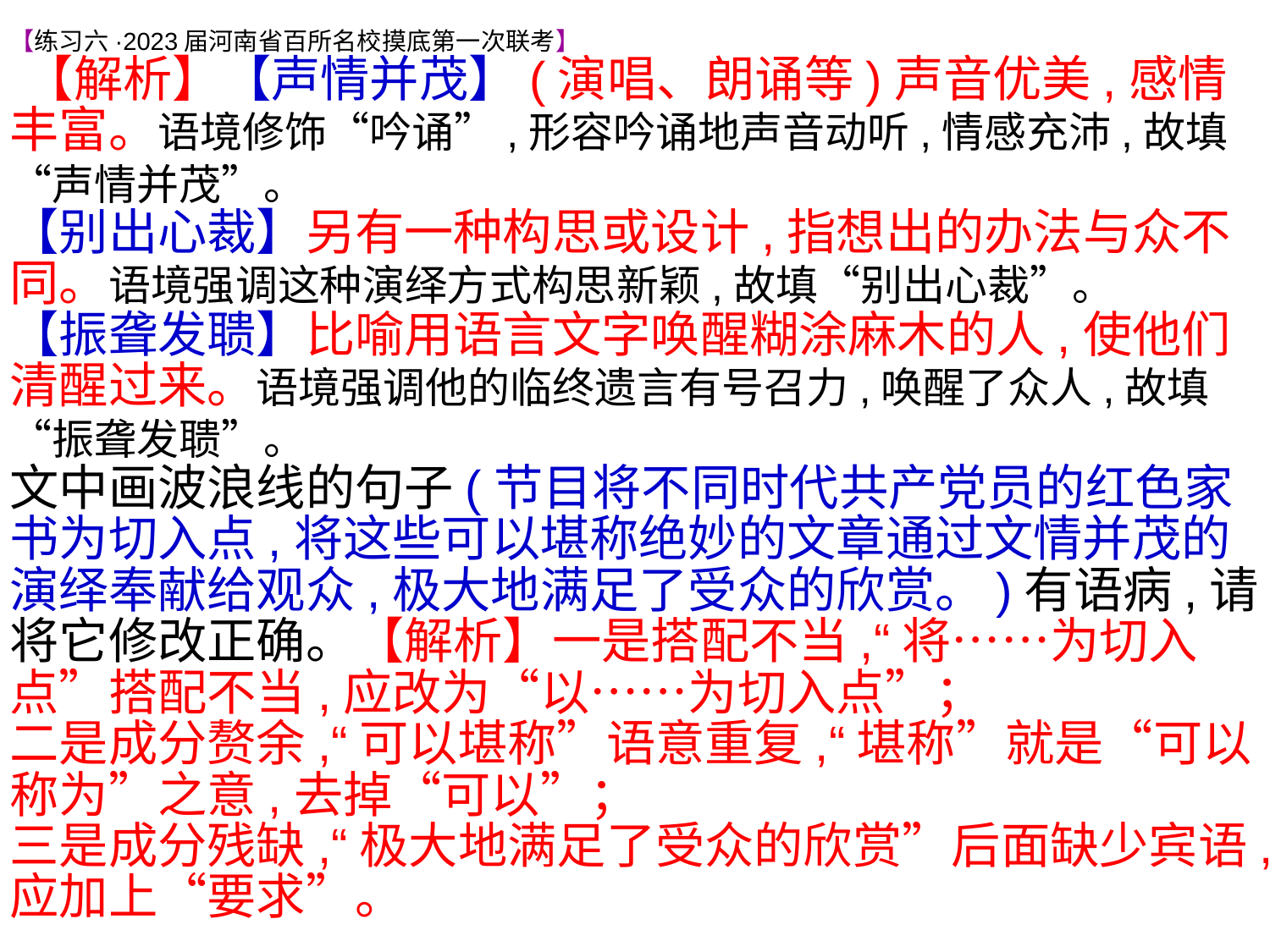

【练习六·2023届河南省百所名校摸底第一次联考】
 【解析】【声情并茂】(演唱、朗诵等)声音优美,感情丰富。语境修饰“吟诵”,形容吟诵地声音动听,情感充沛,故填“声情并茂”。
【别出心裁】另有一种构思或设计,指想出的办法与众不同。语境强调这种演绎方式构思新颖,故填“别出心裁”。
【振聋发聩】比喻用语言文字唤醒糊涂麻木的人,使他们清醒过来。语境强调他的临终遗言有号召力,唤醒了众人,故填“振聋发聩”。
文中画波浪线的句子(节目将不同时代共产党员的红色家书为切入点,将这些可以堪称绝妙的文章通过文情并茂的演绎奉献给观众,极大地满足了受众的欣赏。)有语病,请将它修改正确。【解析】一是搭配不当,“将……为切入点”搭配不当,应改为“以……为切入点”；
二是成分赘余,“可以堪称”语意重复,“堪称”就是“可以称为”之意,去掉“可以”；
三是成分残缺,“极大地满足了受众的欣赏”后面缺少宾语,应加上“要求”。